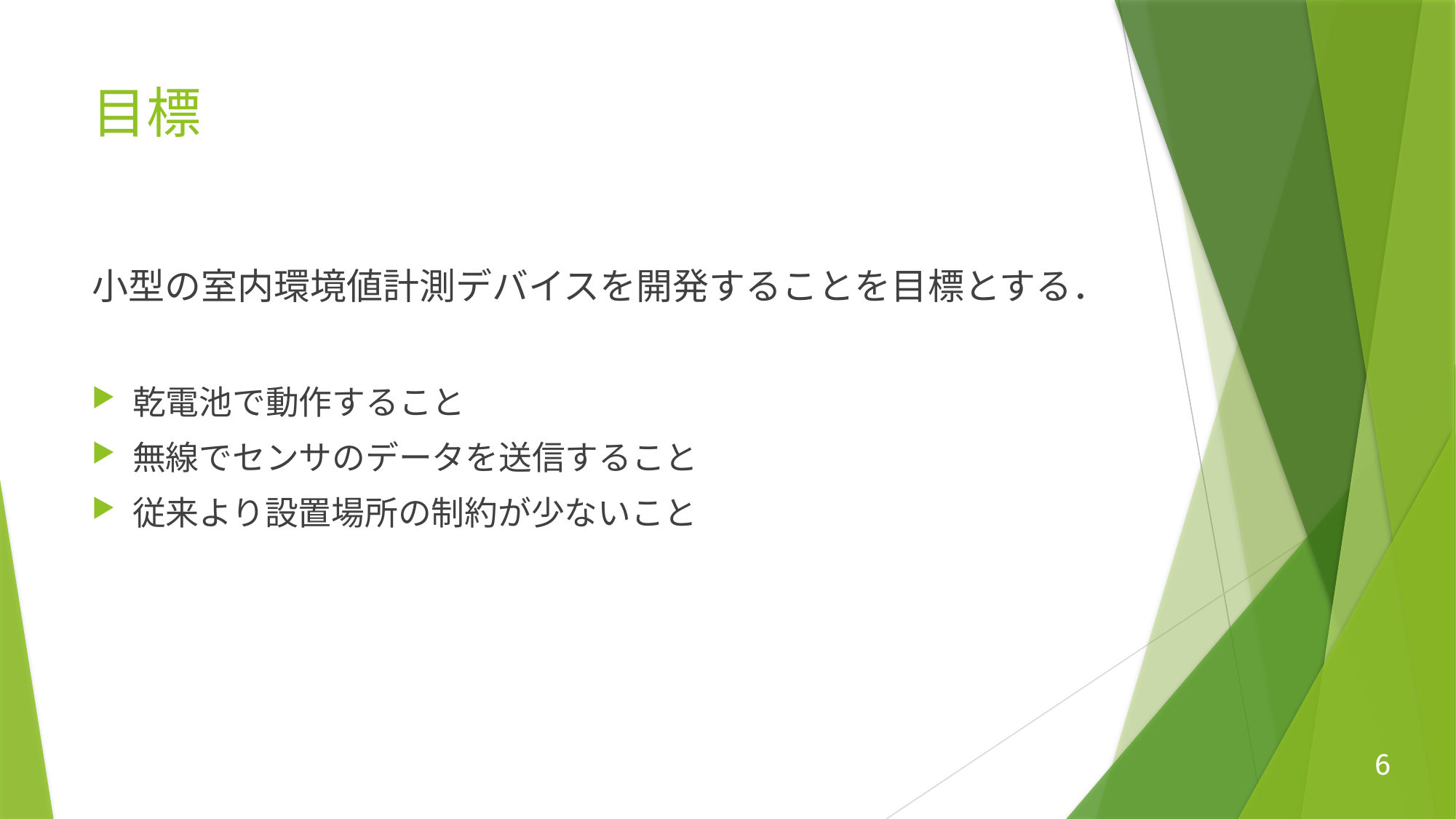

# 目標
小型の室内環境値計測デバイスを開発することを目標とする．

乾電池で動作すること
無線でセンサのデータを送信すること
従来より設置場所の制約が少ないこと
6